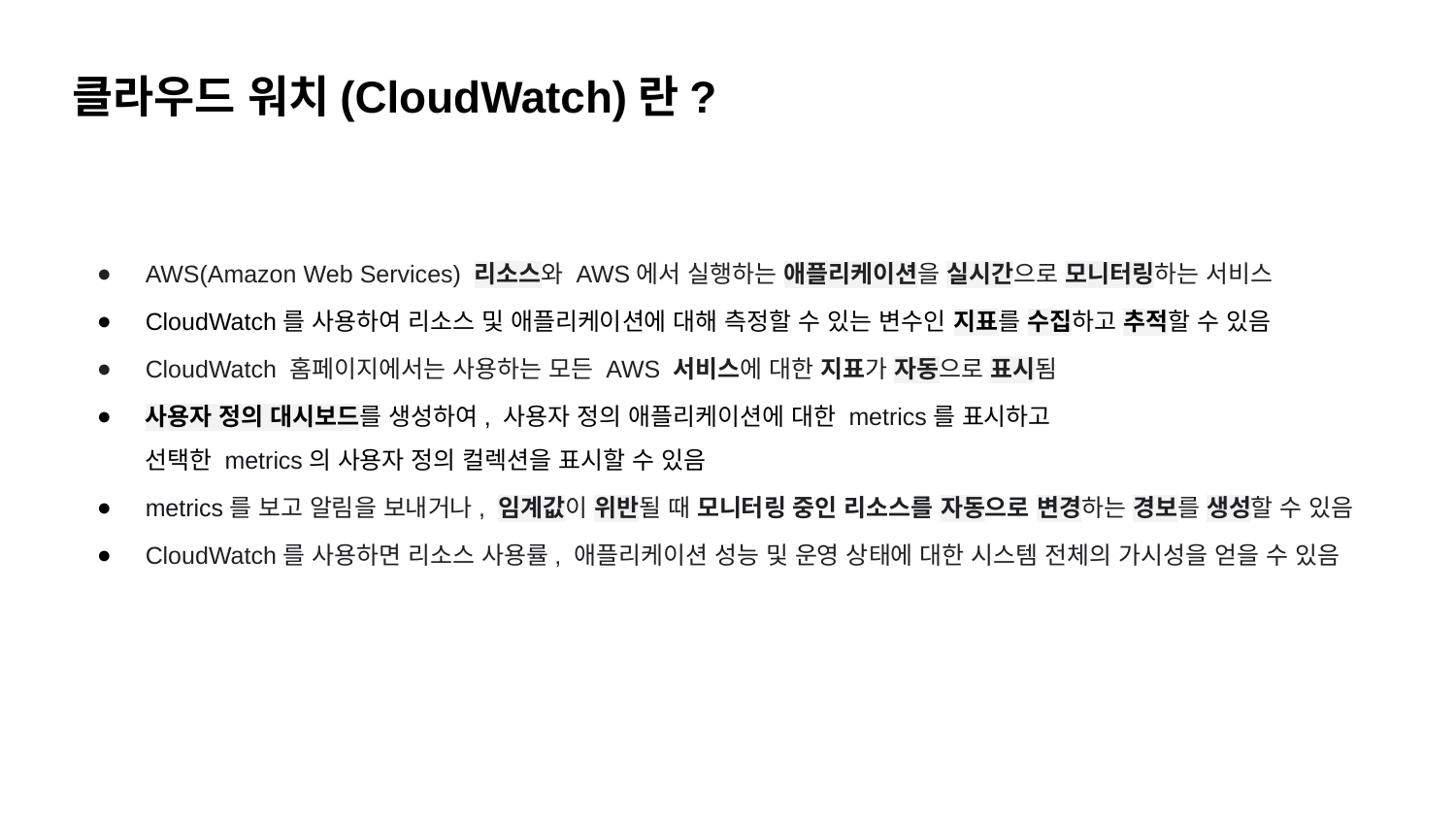

클라우드 워치(CloudWatch)란?
AWS(Amazon Web Services) 리소스와 AWS에서 실행하는 애플리케이션을 실시간으로 모니터링하는 서비스
CloudWatch를 사용하여 리소스 및 애플리케이션에 대해 측정할 수 있는 변수인 지표를 수집하고 추적할 수 있음
CloudWatch 홈페이지에서는 사용하는 모든 AWS 서비스에 대한 지표가 자동으로 표시됨
사용자 정의 대시보드를 생성하여, 사용자 정의 애플리케이션에 대한 metrics를 표시하고                                             선택한 metrics의 사용자 정의 컬렉션을 표시할 수 있음
metrics를 보고 알림을 보내거나, 임계값이 위반될 때 모니터링 중인 리소스를 자동으로 변경하는 경보를 생성할 수 있음
CloudWatch를 사용하면 리소스 사용률, 애플리케이션 성능 및 운영 상태에 대한 시스템 전체의 가시성을 얻을 수 있음